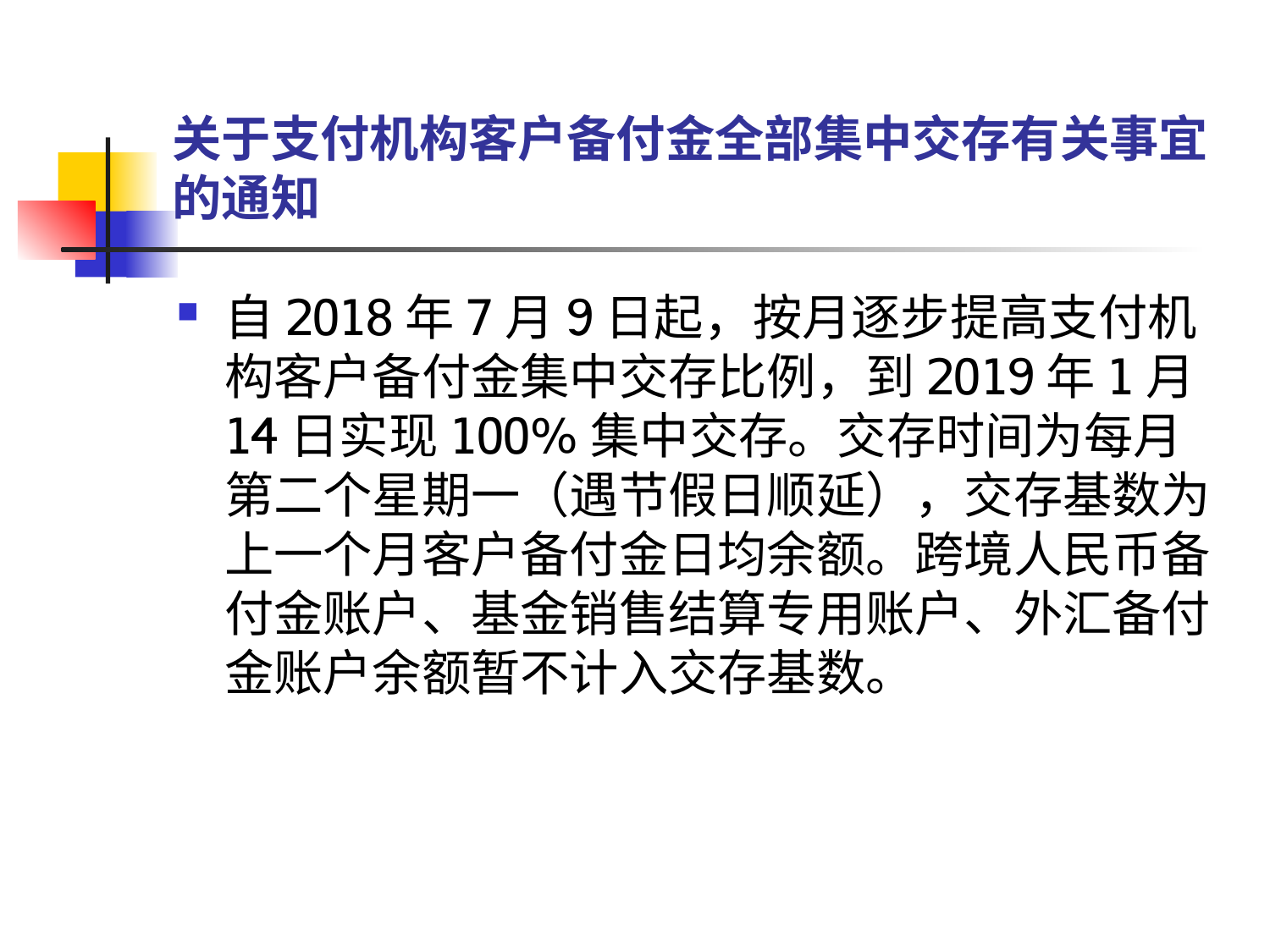

# 关于支付机构客户备付金全部集中交存有关事宜的通知
自2018年7月9日起，按月逐步提高支付机构客户备付金集中交存比例，到2019年1月14日实现100%集中交存。交存时间为每月第二个星期一（遇节假日顺延），交存基数为上一个月客户备付金日均余额。跨境人民币备付金账户、基金销售结算专用账户、外汇备付金账户余额暂不计入交存基数。